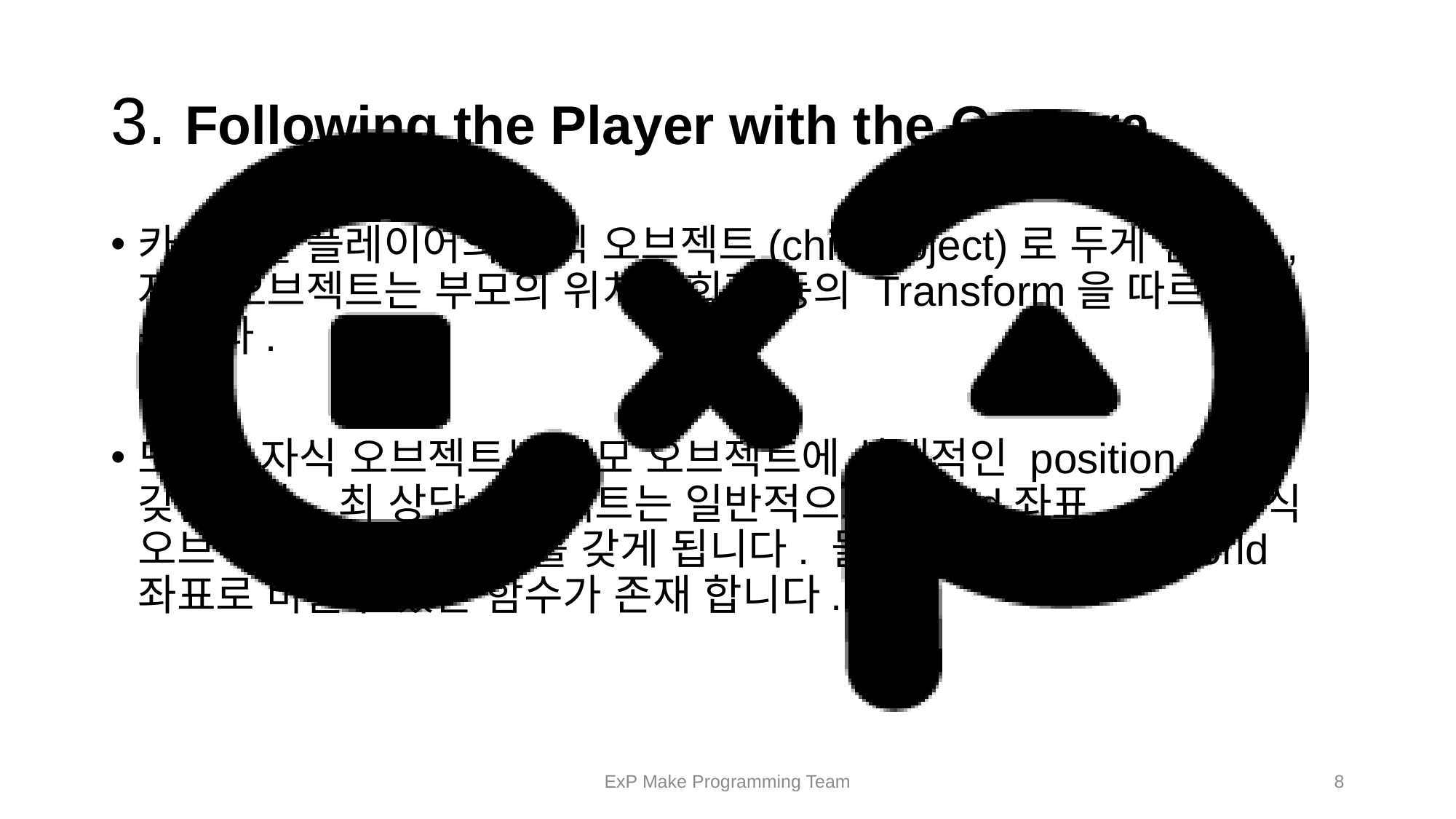

# 3. Following the Player with the Camera
카메라를 플레이어의 자식 오브젝트(child object)로 두게 된다면, 자식 오브젝트는 부모의 위치, 회전 등의 Transform을 따르게 됩니다.

또한, 자식 오브젝트는 부모 오브젝트에 상대적인 position을 갖습니다. 최 상단 오브젝트는 일반적으로 world좌표, 그의 자식 오브젝트는 local좌표를 갖게 됩니다. 물론 local좌표를 world좌표로 바꿀수 있는 함수가 존재 합니다.
ExP Make Programming Team
8